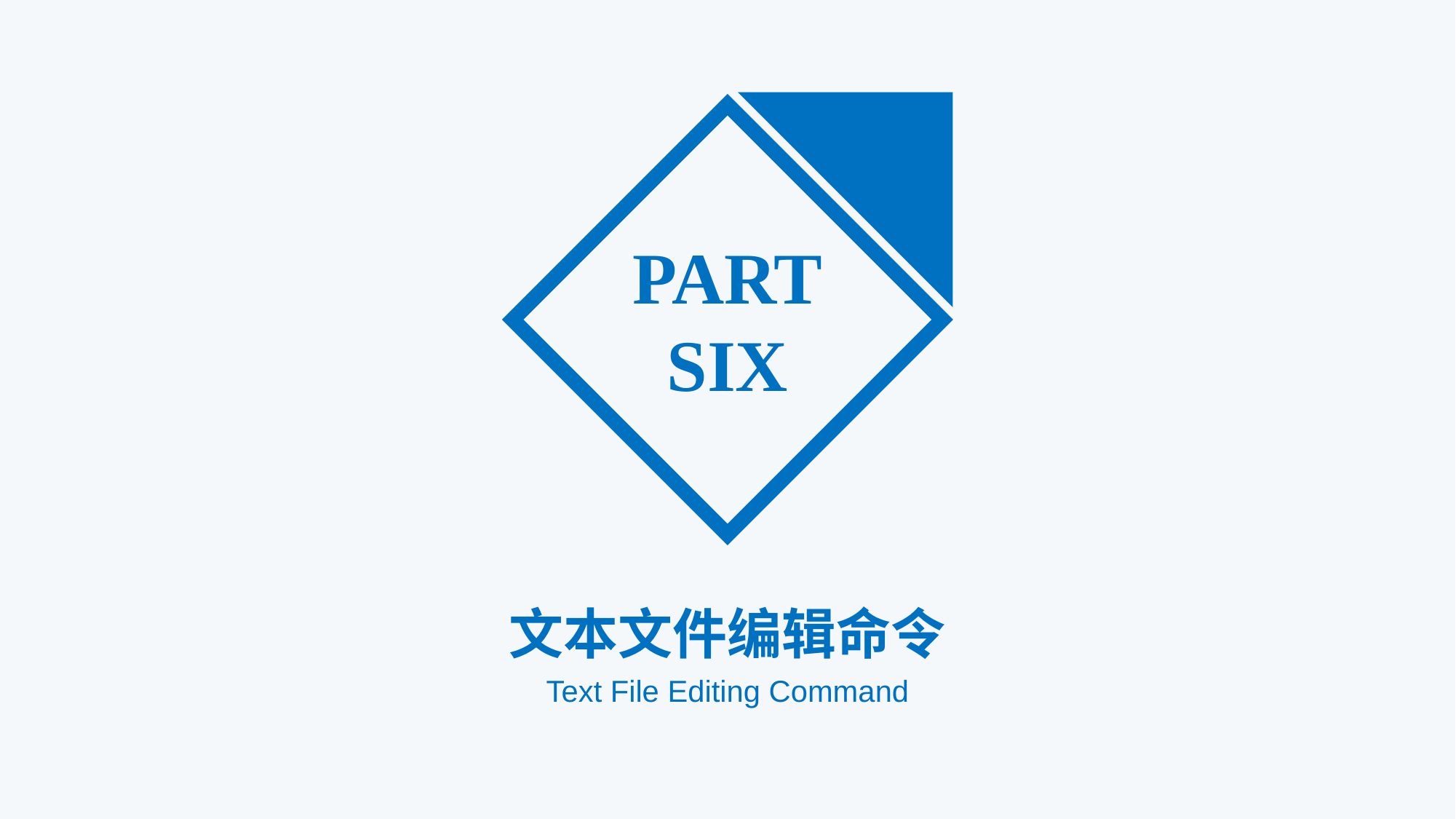

PART
SIX
文本文件编辑命令
Text File Editing Command